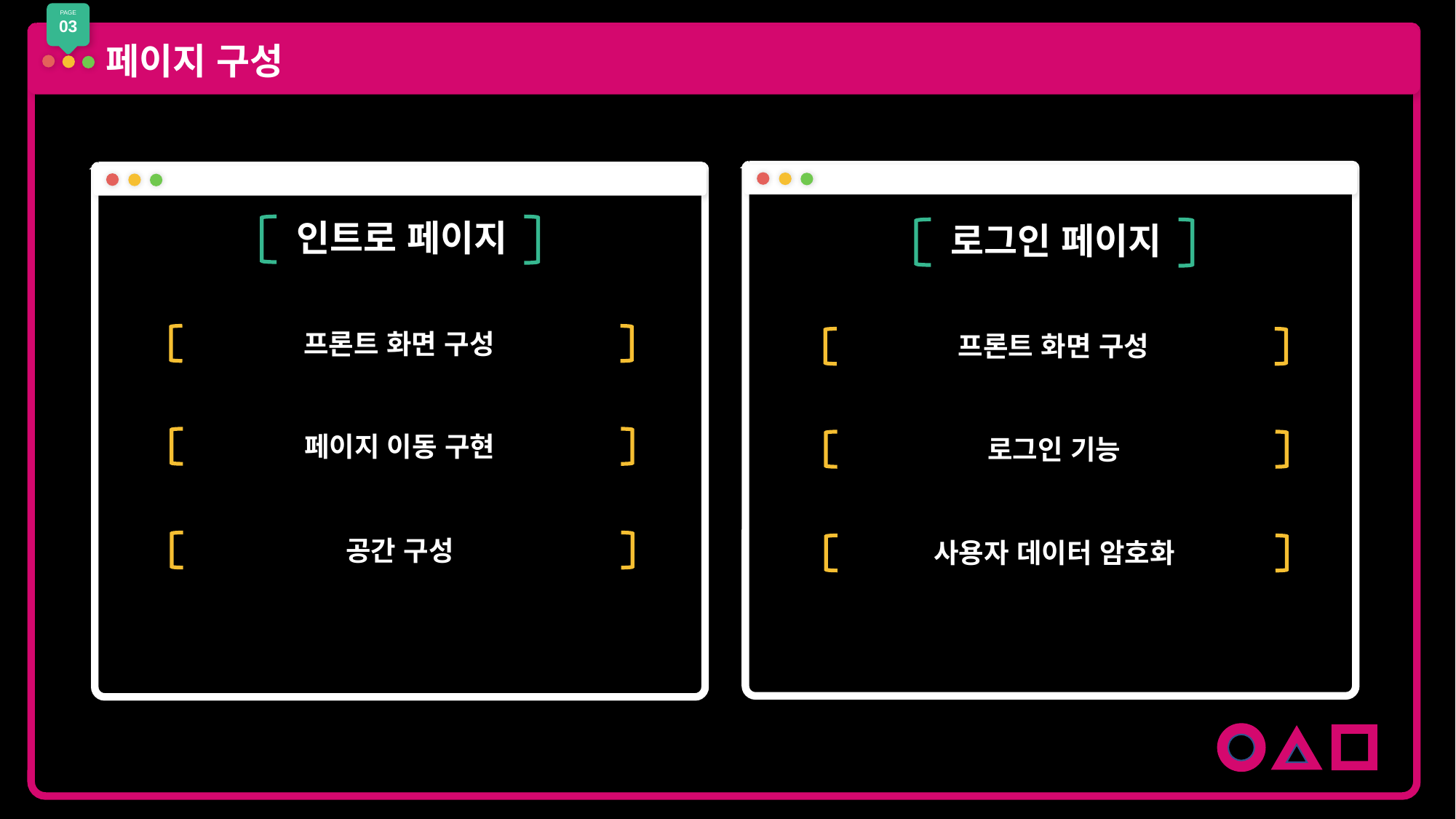

PAGE
03
페이지 구성

인트로 페이지

로그인 페이지

프론트 화면 구성

프론트 화면 구성

페이지 이동 구현

로그인 기능

공간 구성

사용자 데이터 암호화